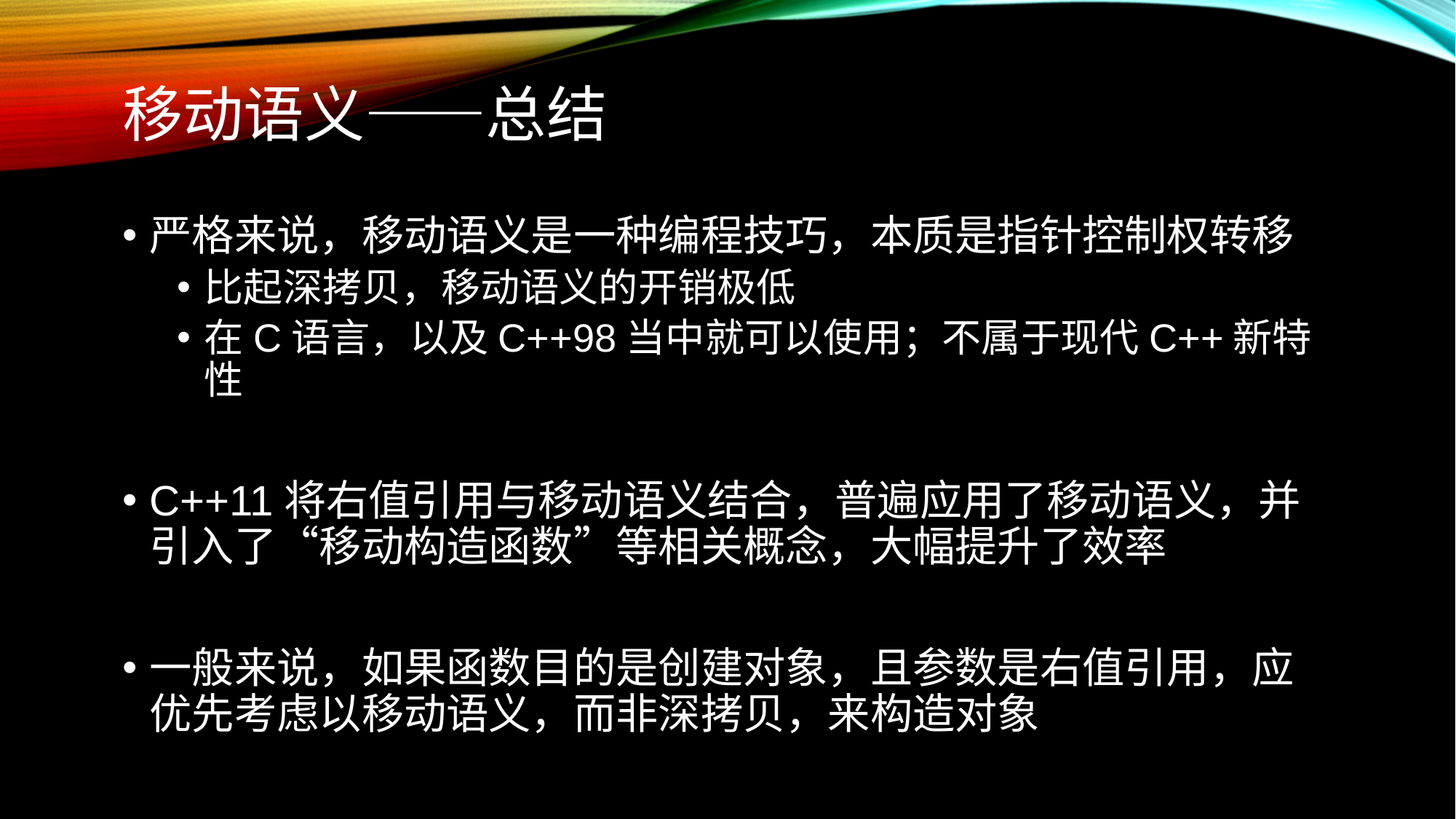

# 移动语义——总结
严格来说，移动语义是一种编程技巧，本质是指针控制权转移
比起深拷贝，移动语义的开销极低
在C语言，以及C++98当中就可以使用；不属于现代C++新特性

C++11将右值引用与移动语义结合，普遍应用了移动语义，并引入了“移动构造函数”等相关概念，大幅提升了效率

一般来说，如果函数目的是创建对象，且参数是右值引用，应优先考虑以移动语义，而非深拷贝，来构造对象